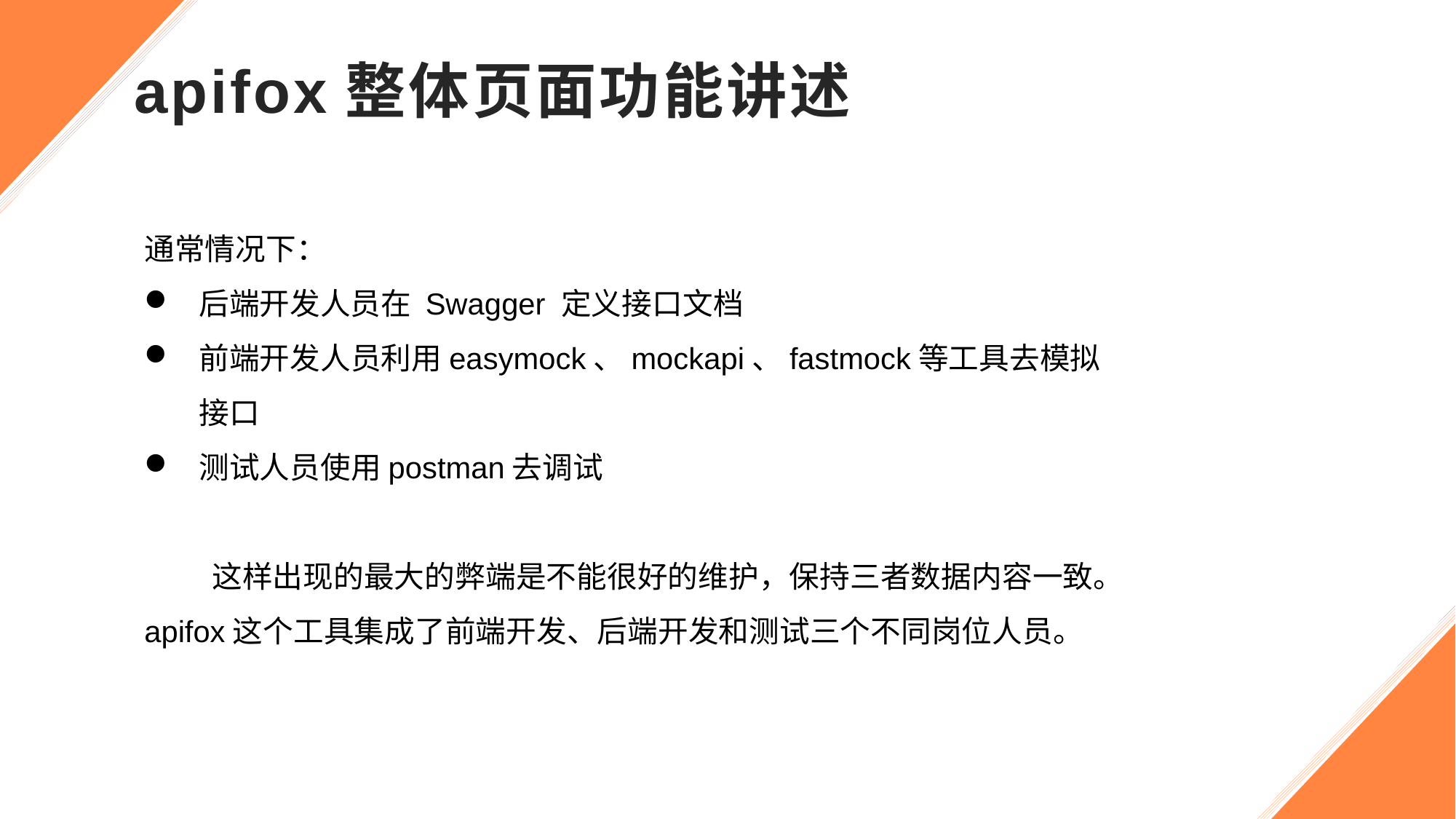

# apifox整体页面功能讲述
通常情况下：
后端开发人员在 Swagger 定义接口文档
前端开发人员利用easymock、mockapi、fastmock等工具去模拟接口
测试人员使用postman去调试

         这样出现的最大的弊端是不能很好的维护，保持三者数据内容一致。
apifox这个工具集成了前端开发、后端开发和测试三个不同岗位人员。